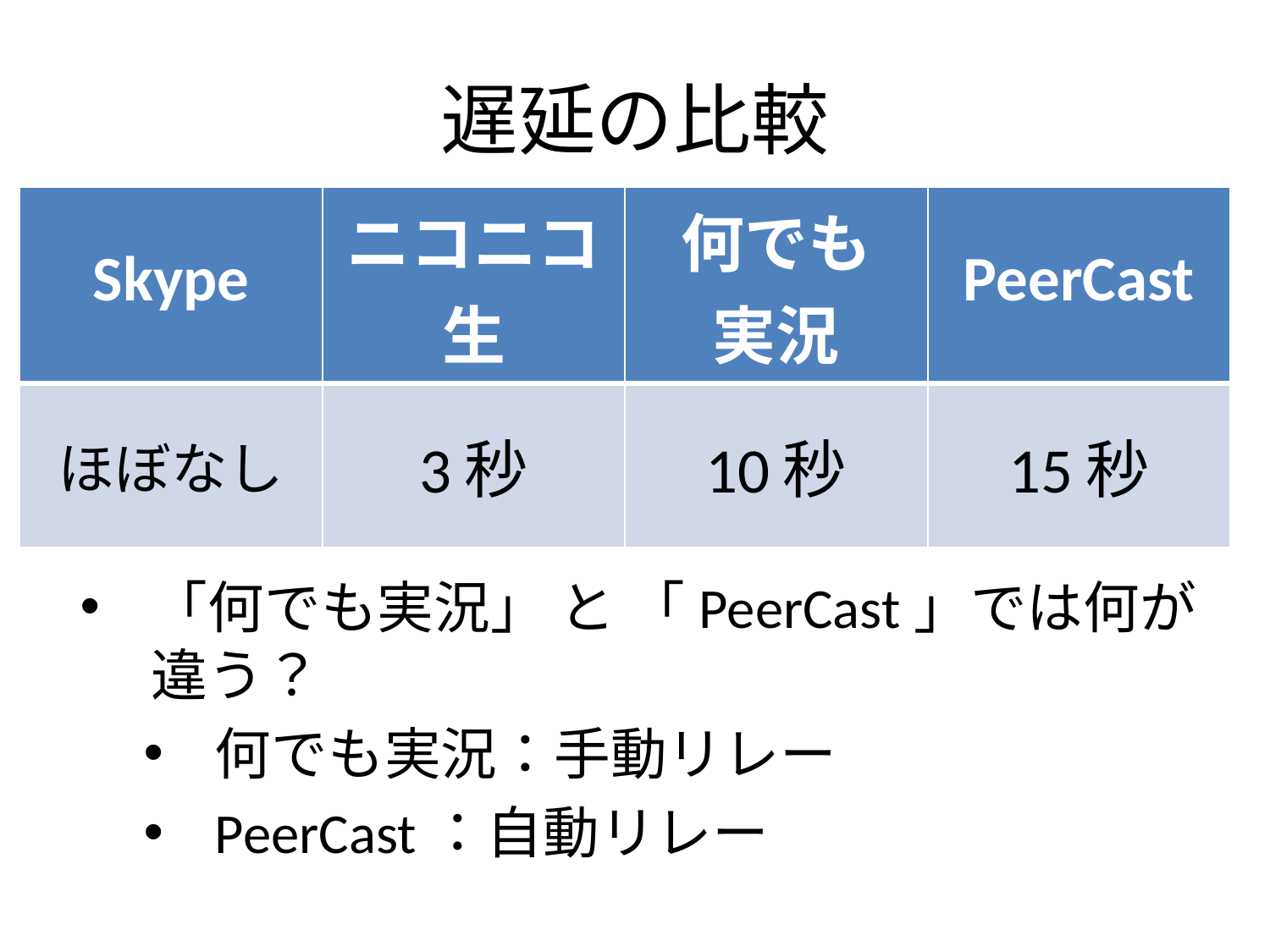

# 遅延の比較
| Skype | ニコニコ生 | 何でも 実況 | PeerCast |
| --- | --- | --- | --- |
| ほぼなし | 3秒 | 10秒 | 15秒 |
「何でも実況」 と 「PeerCast」では何が違う？
何でも実況：手動リレー
PeerCast：自動リレー